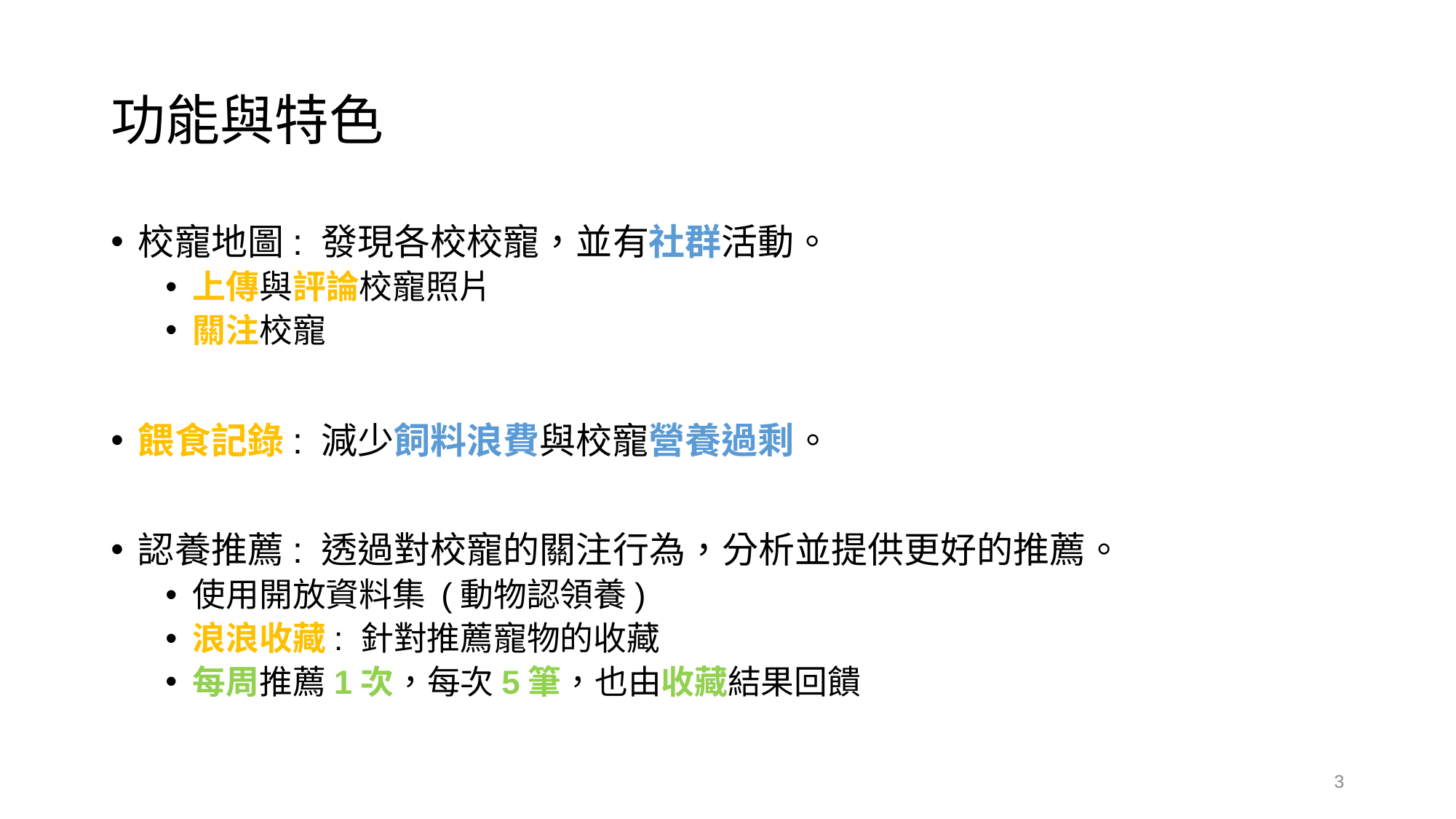

# 功能與特色
校寵地圖: 發現各校校寵，並有社群活動。
上傳與評論校寵照片
關注校寵

餵食記錄: 減少飼料浪費與校寵營養過剩。

認養推薦: 透過對校寵的關注行為，分析並提供更好的推薦。
使用開放資料集 (動物認領養)
浪浪收藏: 針對推薦寵物的收藏
每周推薦1次，每次5筆，也由收藏結果回饋

3